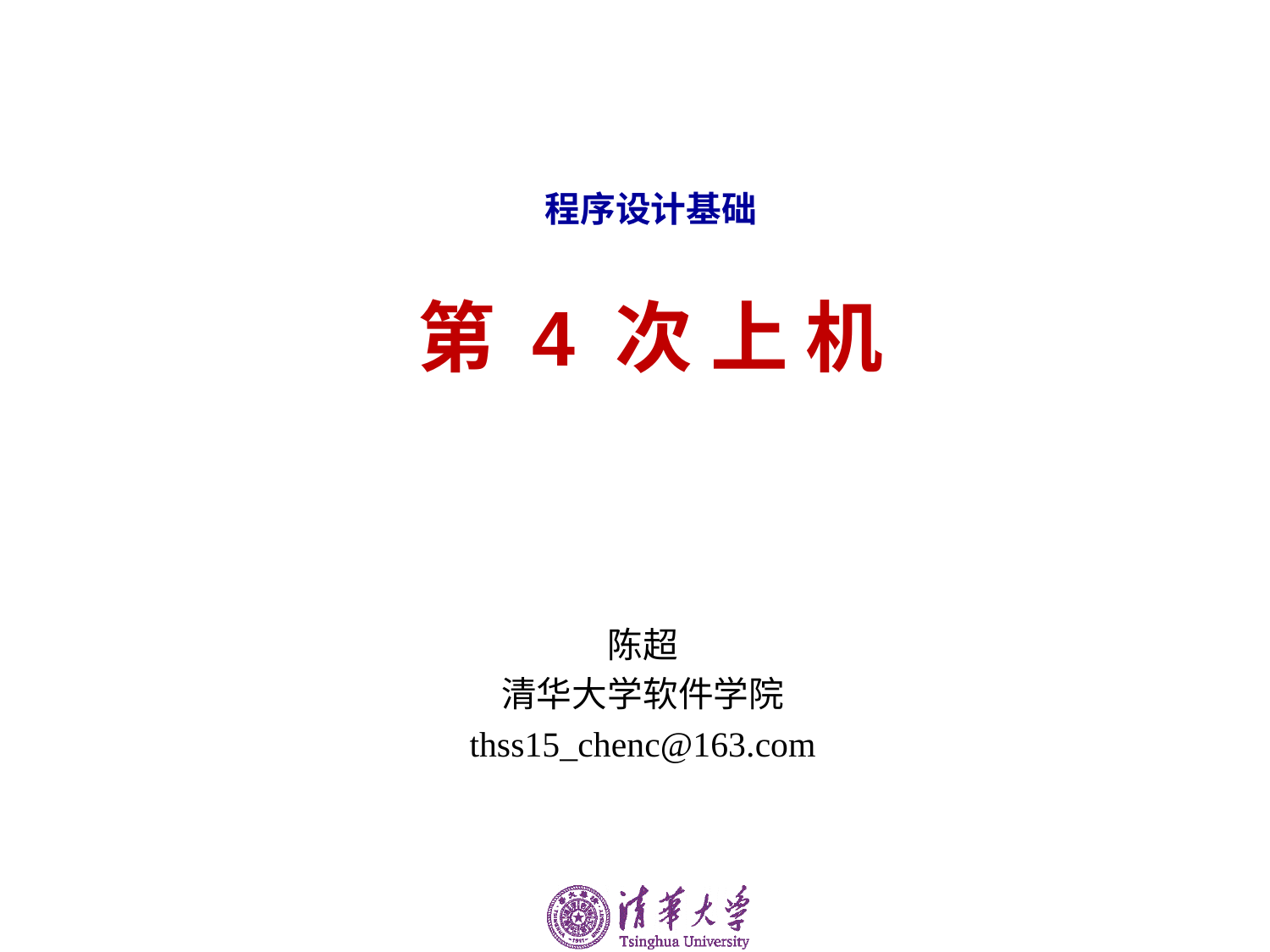

# 程序设计基础 第 4 次 上 机
陈超
清华大学软件学院
thss15_chenc@163.com